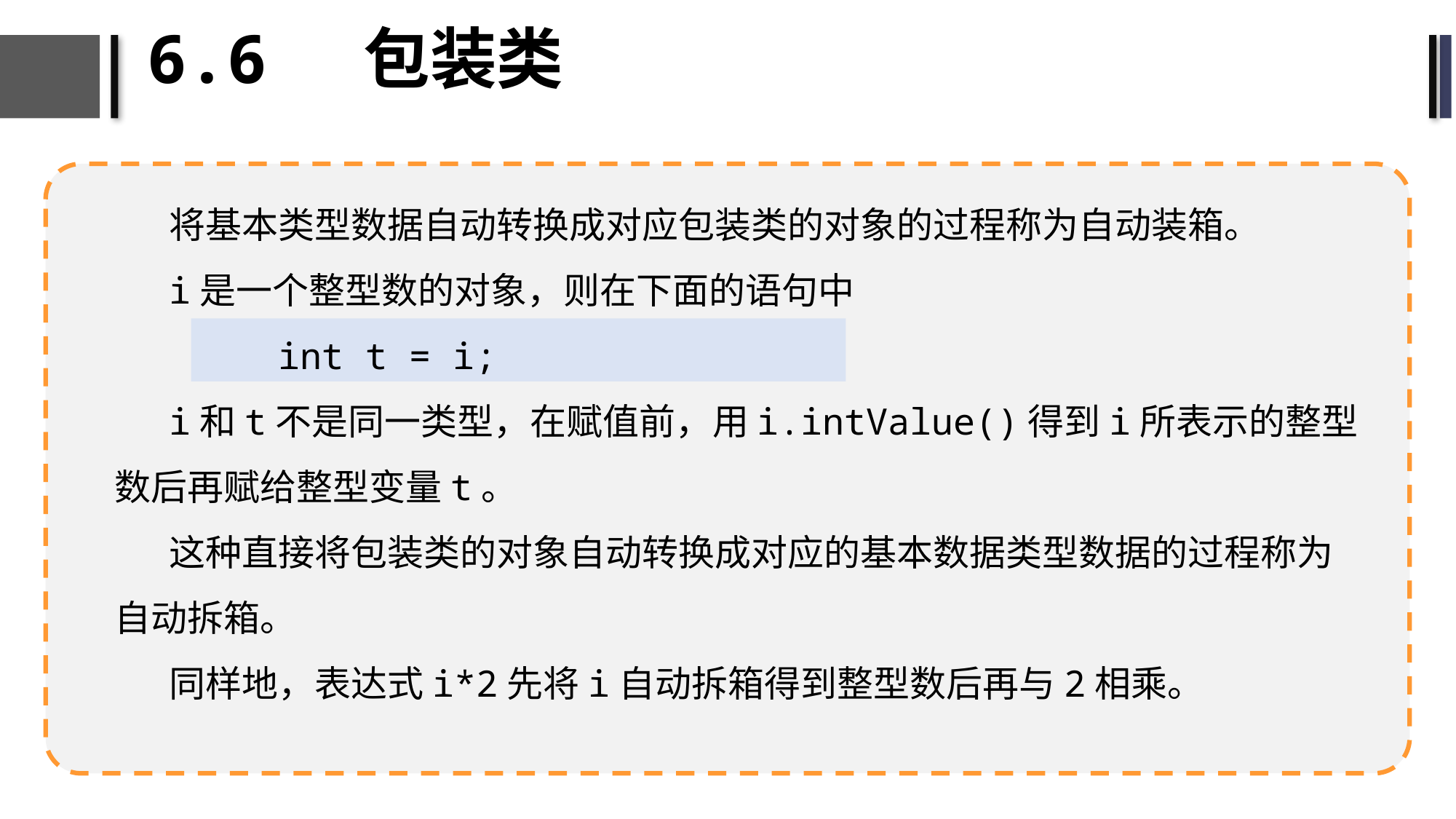

# 6.6  包装类

将基本类型数据自动转换成对应包装类的对象的过程称为自动装箱。
i是一个整型数的对象，则在下面的语句中
     int t = i;
i和t不是同一类型，在赋值前，用i.intValue()得到i所表示的整型数后再赋给整型变量t。
这种直接将包装类的对象自动转换成对应的基本数据类型数据的过程称为自动拆箱。
同样地，表达式i*2先将i自动拆箱得到整型数后再与2相乘。